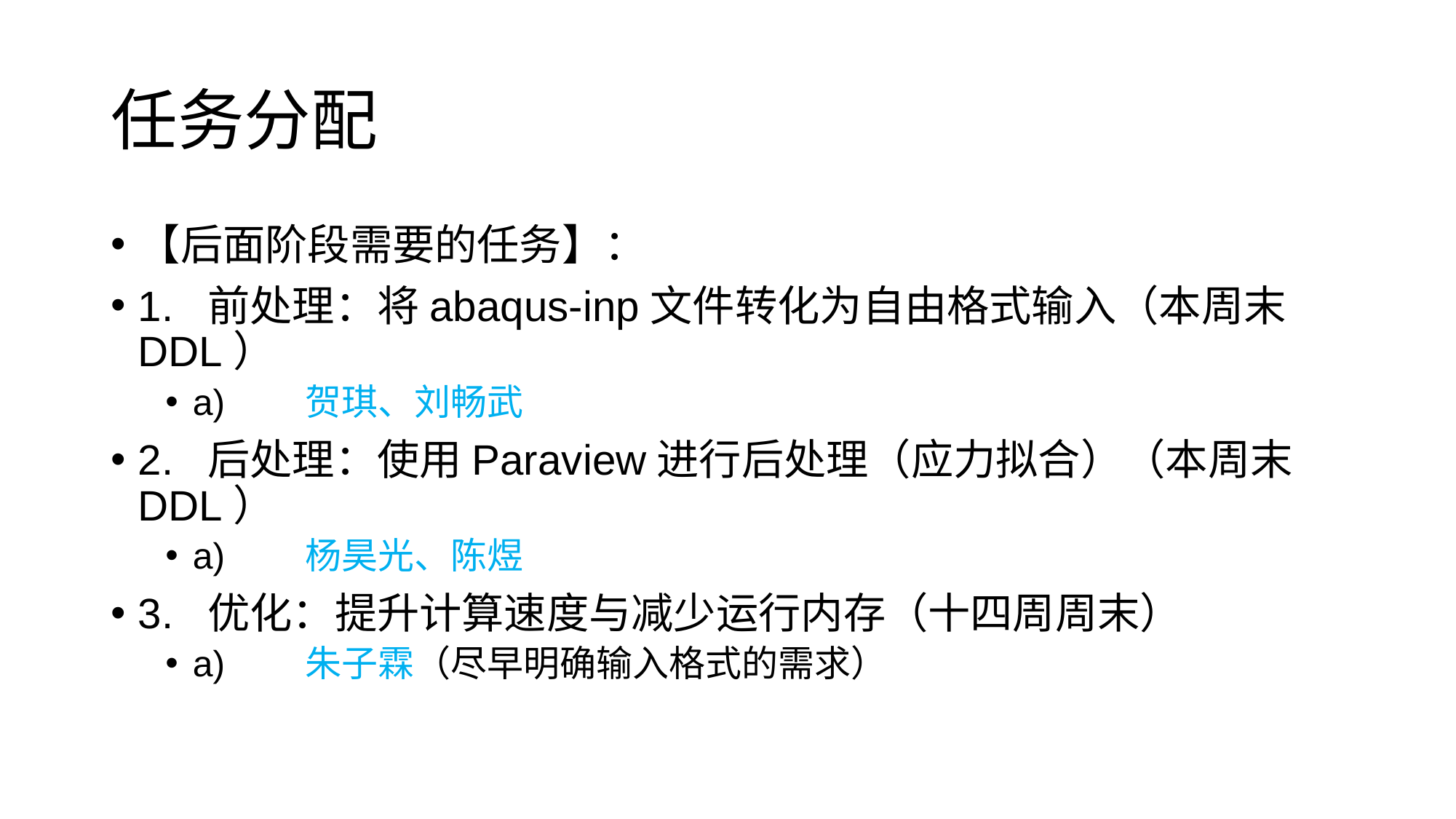

# 任务分配
【后面阶段需要的任务】：
1.  前处理：将abaqus-inp文件转化为自由格式输入（本周末DDL）
a)       贺琪、刘畅武
2.  后处理：使用Paraview进行后处理（应力拟合）（本周末DDL）
a)       杨昊光、陈煜
3.  优化：提升计算速度与减少运行内存（十四周周末）
a)       朱子霖（尽早明确输入格式的需求）